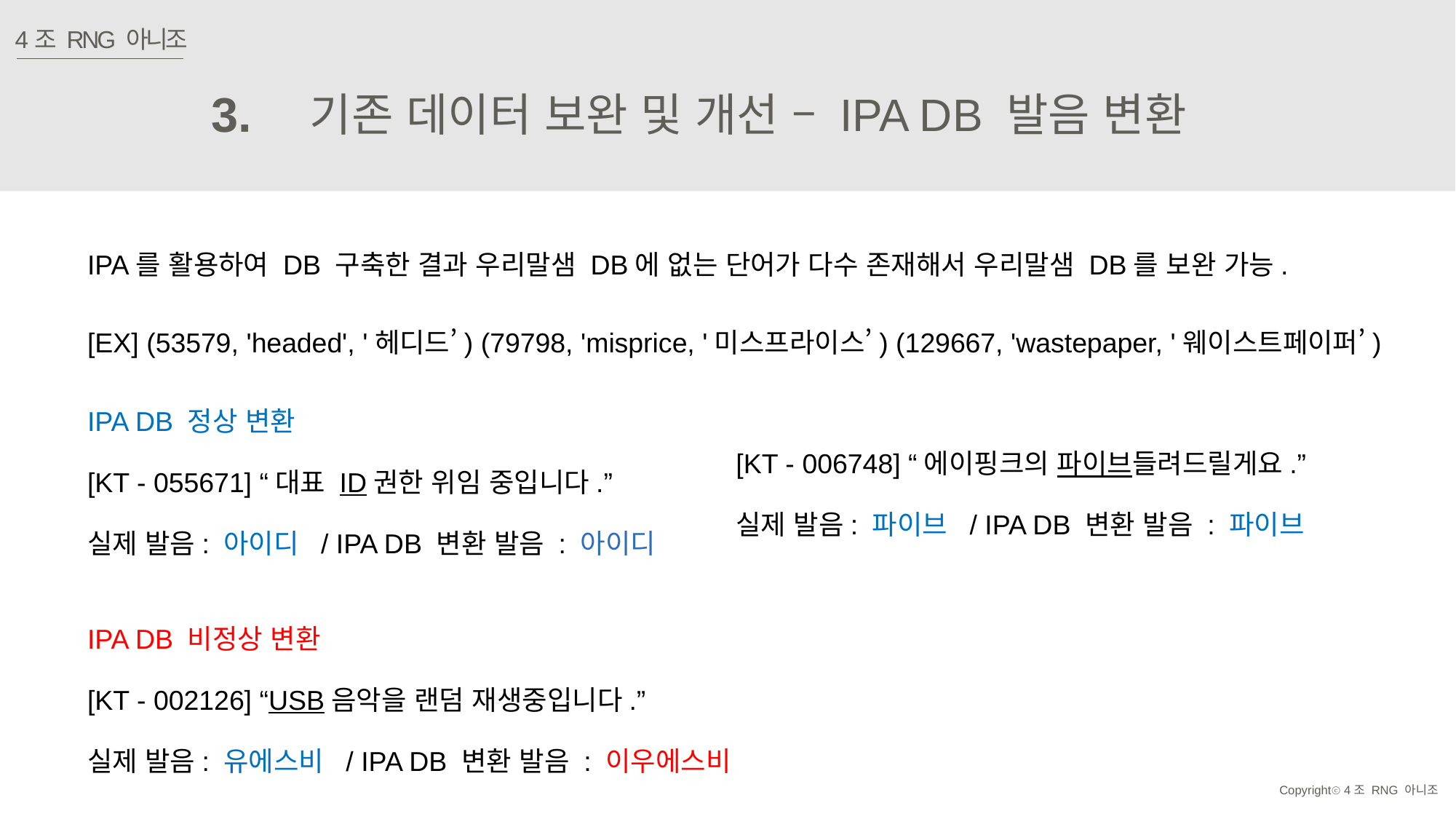

4조 RNG 아니조
3.
기존 데이터 보완 및 개선 – IPA DB 발음 변환
IPA를 활용하여 DB 구축한 결과 우리말샘 DB에 없는 단어가 다수 존재해서 우리말샘 DB를 보완 가능.
[EX] (53579, 'headed', '헤디드’) (79798, 'misprice, '미스프라이스’) (129667, 'wastepaper, '웨이스트페이퍼’)

IPA DB 정상 변환
[KT - 055671] “대표 ID권한 위임 중입니다.”
실제 발음: 아이디  / IPA DB 변환 발음 : 아이디

IPA DB 비정상 변환
[KT - 002126] “USB음악을 랜덤 재생중입니다.”
실제 발음: 유에스비  / IPA DB 변환 발음 : 이우에스비

[KT - 006748] “에이핑크의 파이브들려드릴게요.”
실제 발음: 파이브  / IPA DB 변환 발음 : 파이브